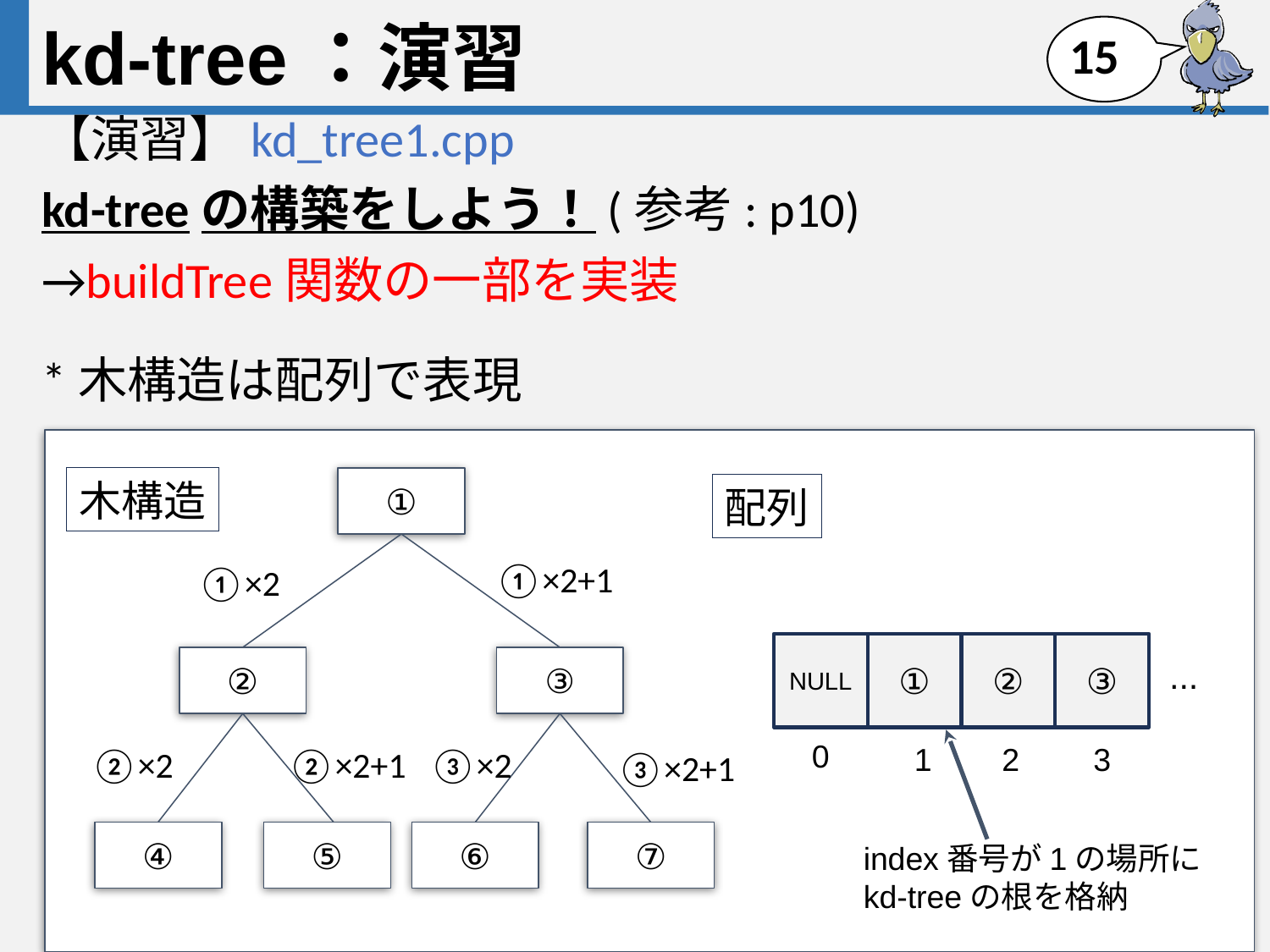

# kd-tree：演習
15
【演習】kd_tree1.cpp
kd-treeの構築をしよう！(参考: p10)
→buildTree関数の一部を実装

*木構造は配列で表現

木構造
①
配列
①×2+1
①×2
NULL
②
③
①
...
②
③
②×2+1
③×2
0
②×2
③×2+1
1
2
3
④
⑤
⑥
⑦
index番号が1の場所に
kd-treeの根を格納